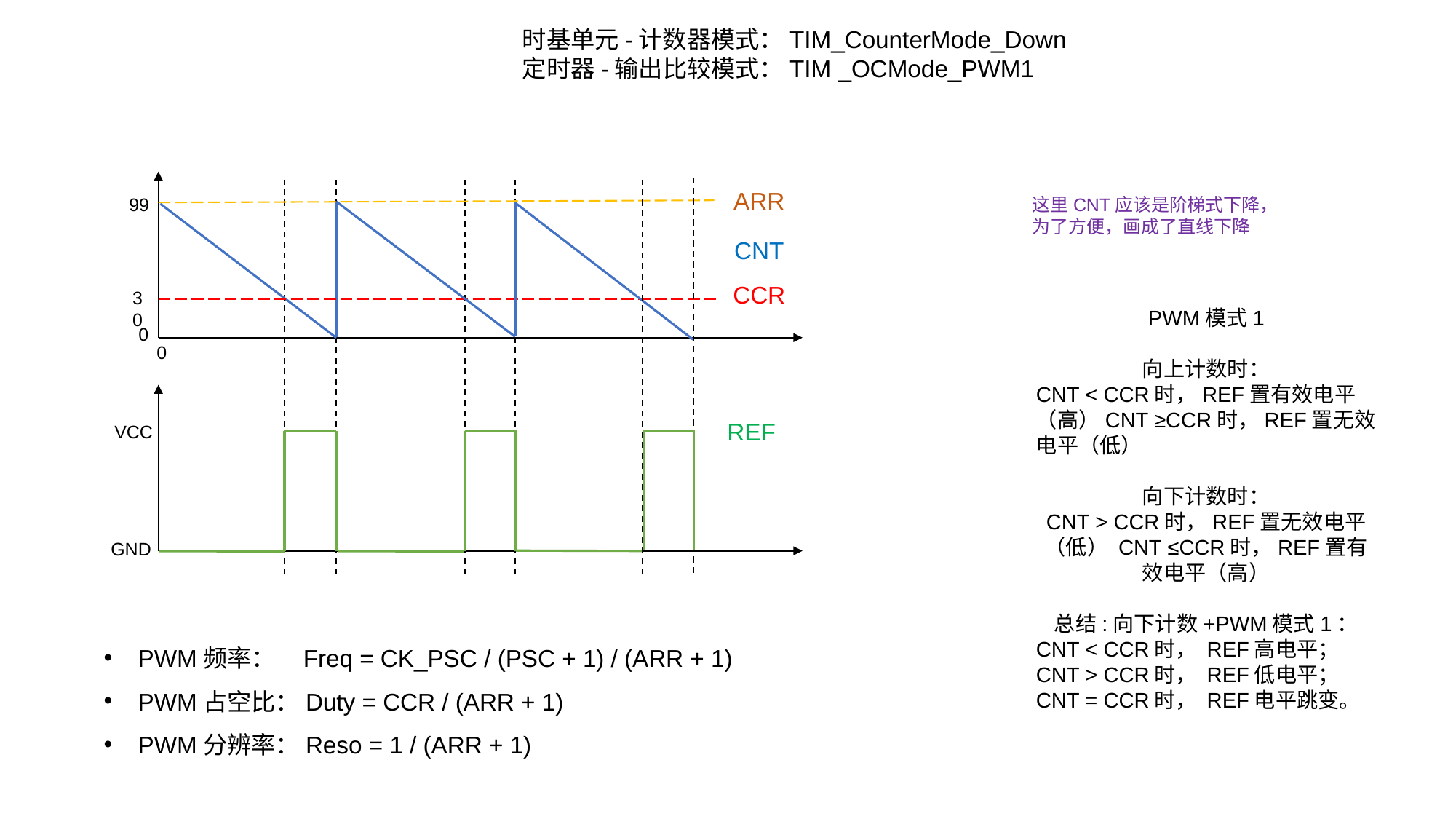

时基单元-计数器模式：TIM_CounterMode_Down
定时器-输出比较模式：TIM _OCMode_PWM1
ARR
99
这里CNT应该是阶梯式下降，
为了方便，画成了直线下降
CNT
CCR
30
PWM模式1

向上计数时：
CNT < CCR时，REF置有效电平（高）CNT ≥CCR时，REF置无效电平（低）

向下计数时：
CNT > CCR时，REF置无效电平（低） CNT ≤CCR时，REF置有效电平（高）

总结:向下计数+PWM模式1：
CNT < CCR时， REF高电平；
CNT > CCR时， REF低电平；
CNT = CCR时， REF电平跳变。
0
0
REF
VCC
GND
PWM频率：    Freq = CK_PSC / (PSC + 1) / (ARR + 1)
PWM占空比：Duty = CCR / (ARR + 1)
PWM分辨率：Reso = 1 / (ARR + 1)